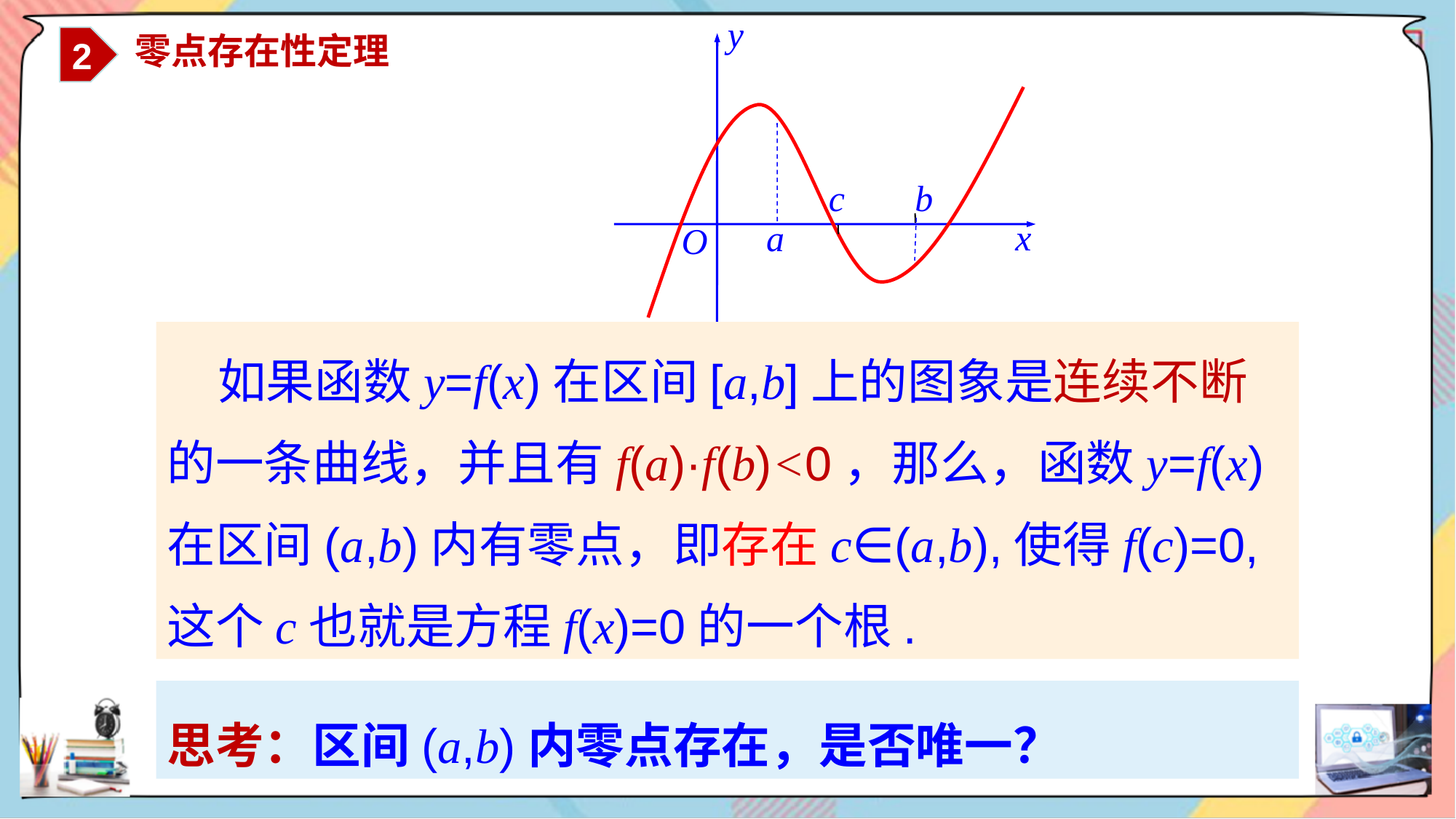

y

x
O

2
 零点存在性定理

c
b

a

    如果函数y=f(x)在区间[a,b]上的图象是连续不断的一条曲线，并且有f(a)·f(b)<0，那么，函数y=f(x)在区间(a,b)内有零点，即存在c∈(a,b),使得f(c)=0,这个c也就是方程f(x)=0的一个根.
思考：区间(a,b)内零点存在，是否唯一？